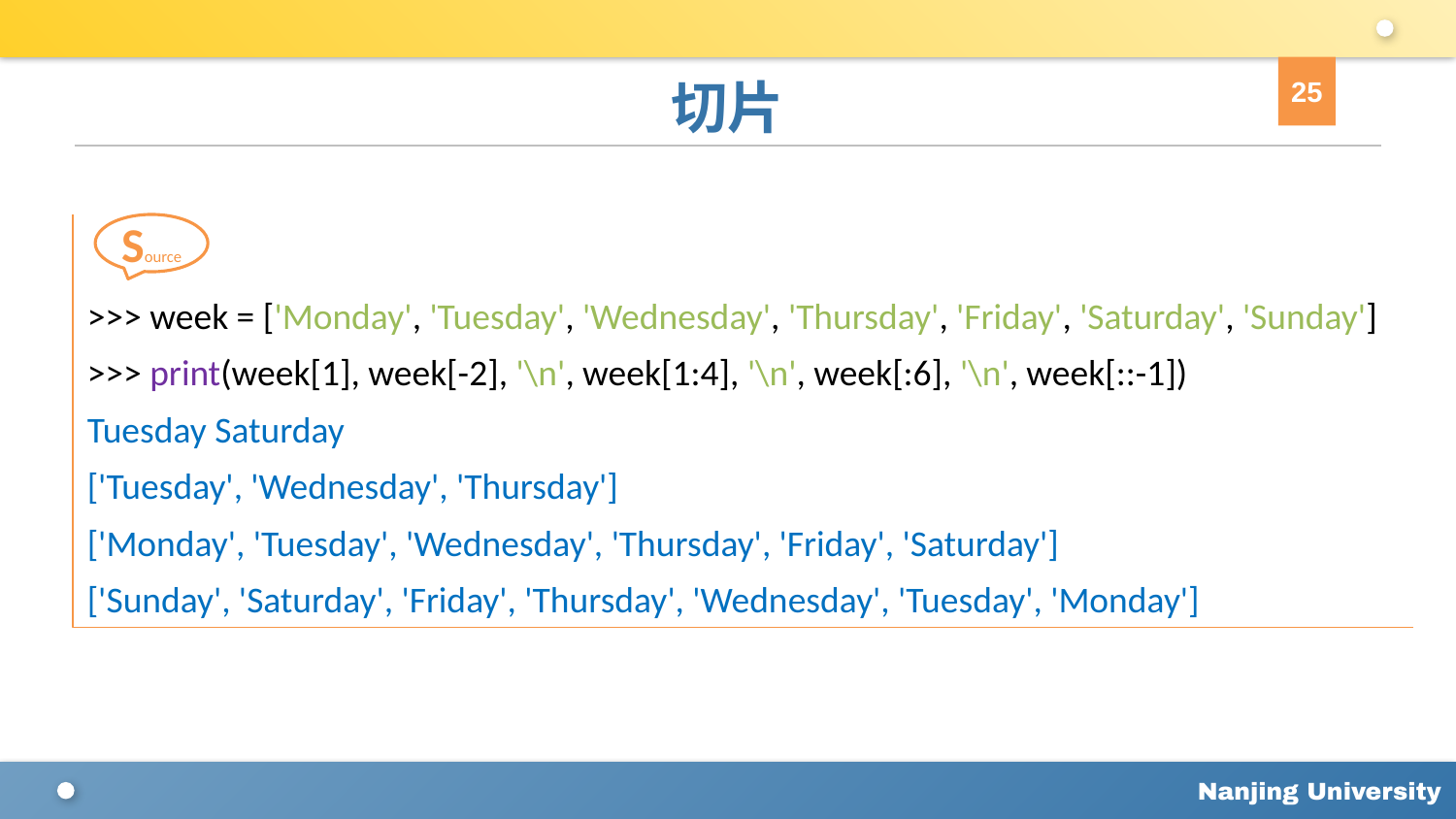

25
# 切片

>>> week = ['Monday', 'Tuesday', 'Wednesday', 'Thursday', 'Friday', 'Saturday', 'Sunday']
>>> print(week[1], week[-2], '\n', week[1:4], '\n', week[:6], '\n', week[::-1])
Tuesday Saturday
['Tuesday', 'Wednesday', 'Thursday']
['Monday', 'Tuesday', 'Wednesday', 'Thursday', 'Friday', 'Saturday']
['Sunday', 'Saturday', 'Friday', 'Thursday', 'Wednesday', 'Tuesday', 'Monday']
Source